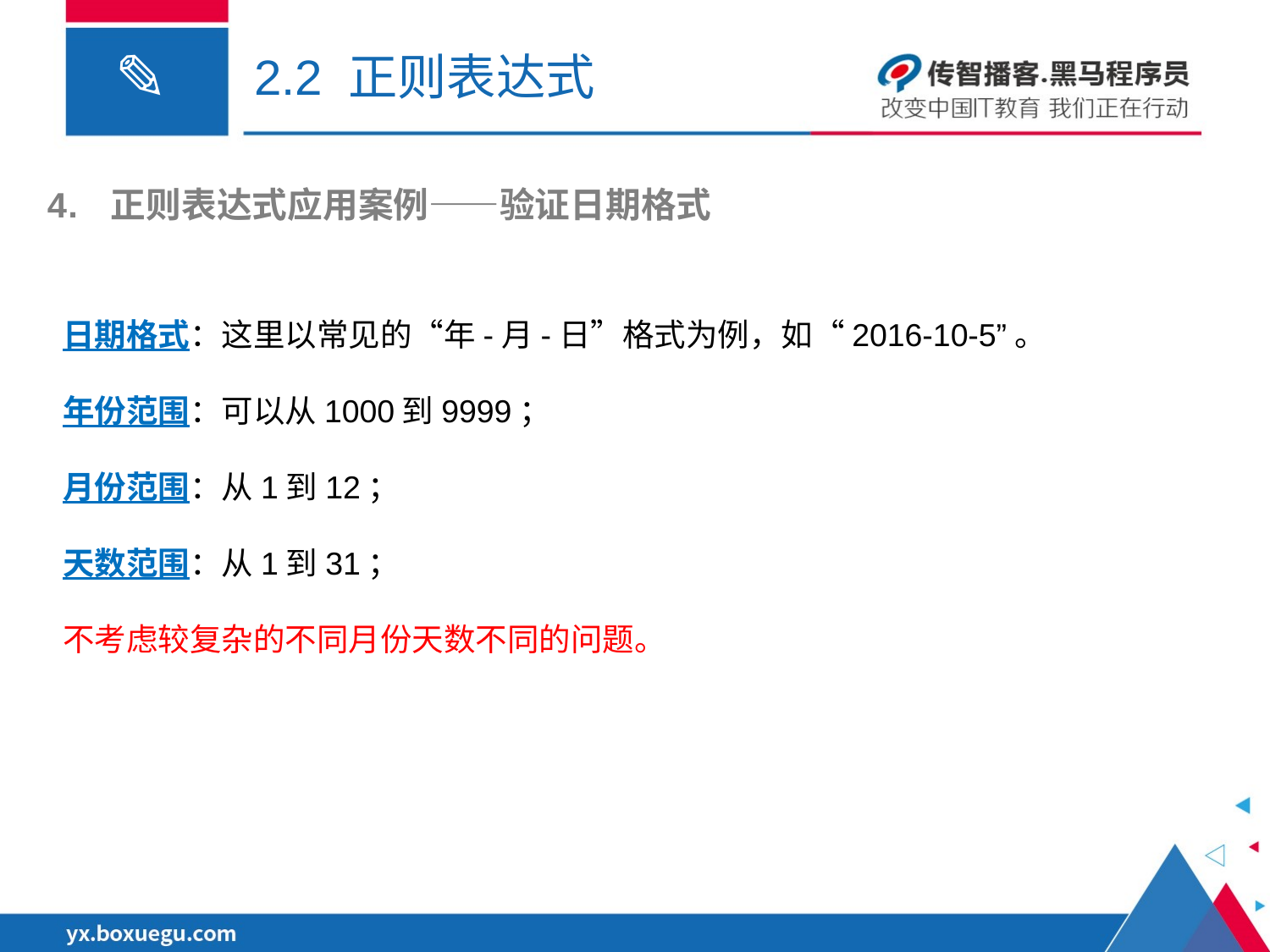

# 2.2 正则表达式
正则表达式应用案例——验证日期格式
日期格式：这里以常见的“年-月-日”格式为例，如“2016-10-5”。
年份范围：可以从1000到9999；
月份范围：从1到12；
天数范围：从1到31；
不考虑较复杂的不同月份天数不同的问题。